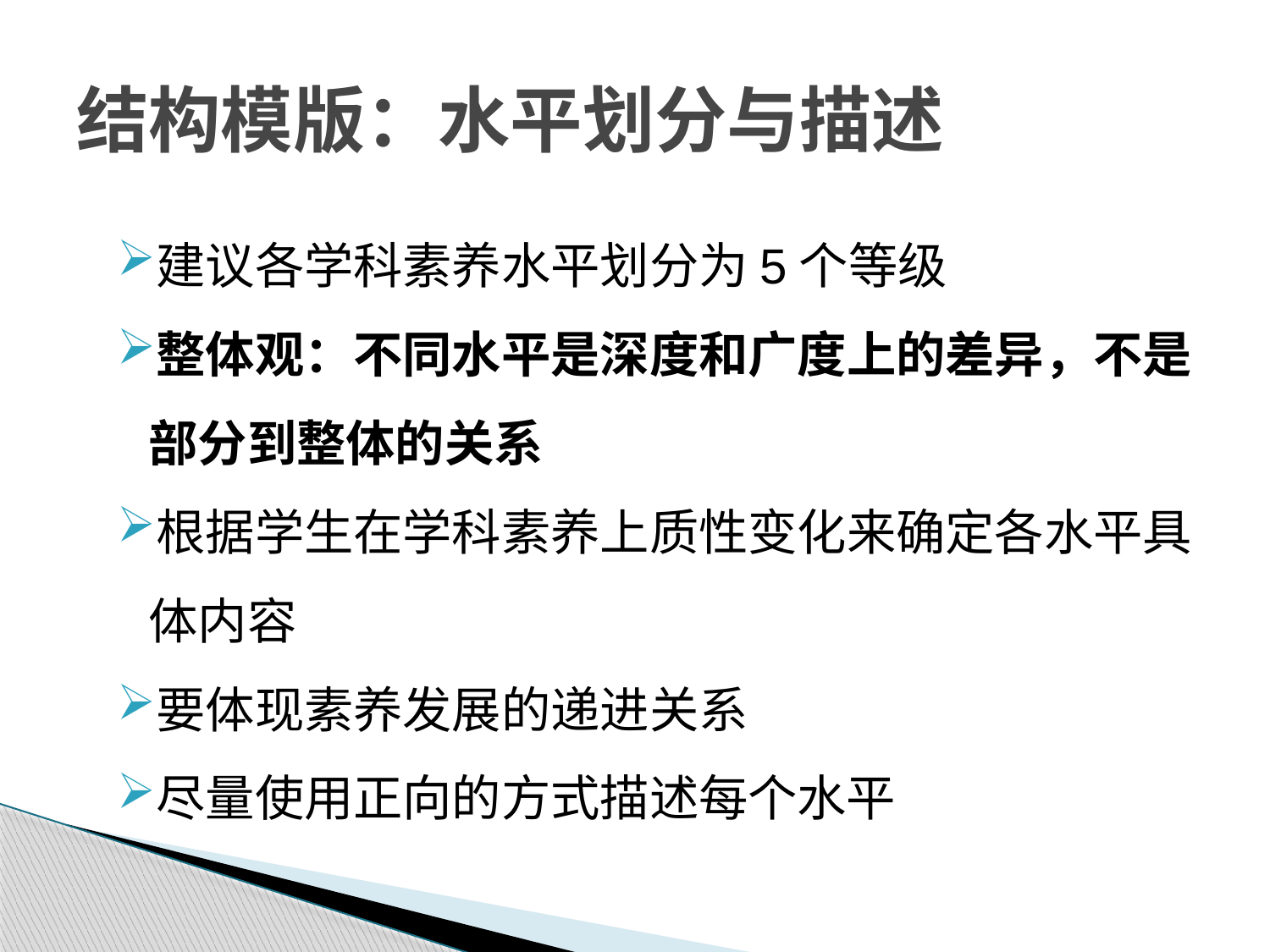

# 结构模版：水平划分与描述
建议各学科素养水平划分为5个等级
整体观：不同水平是深度和广度上的差异，不是部分到整体的关系
根据学生在学科素养上质性变化来确定各水平具体内容
要体现素养发展的递进关系
尽量使用正向的方式描述每个水平